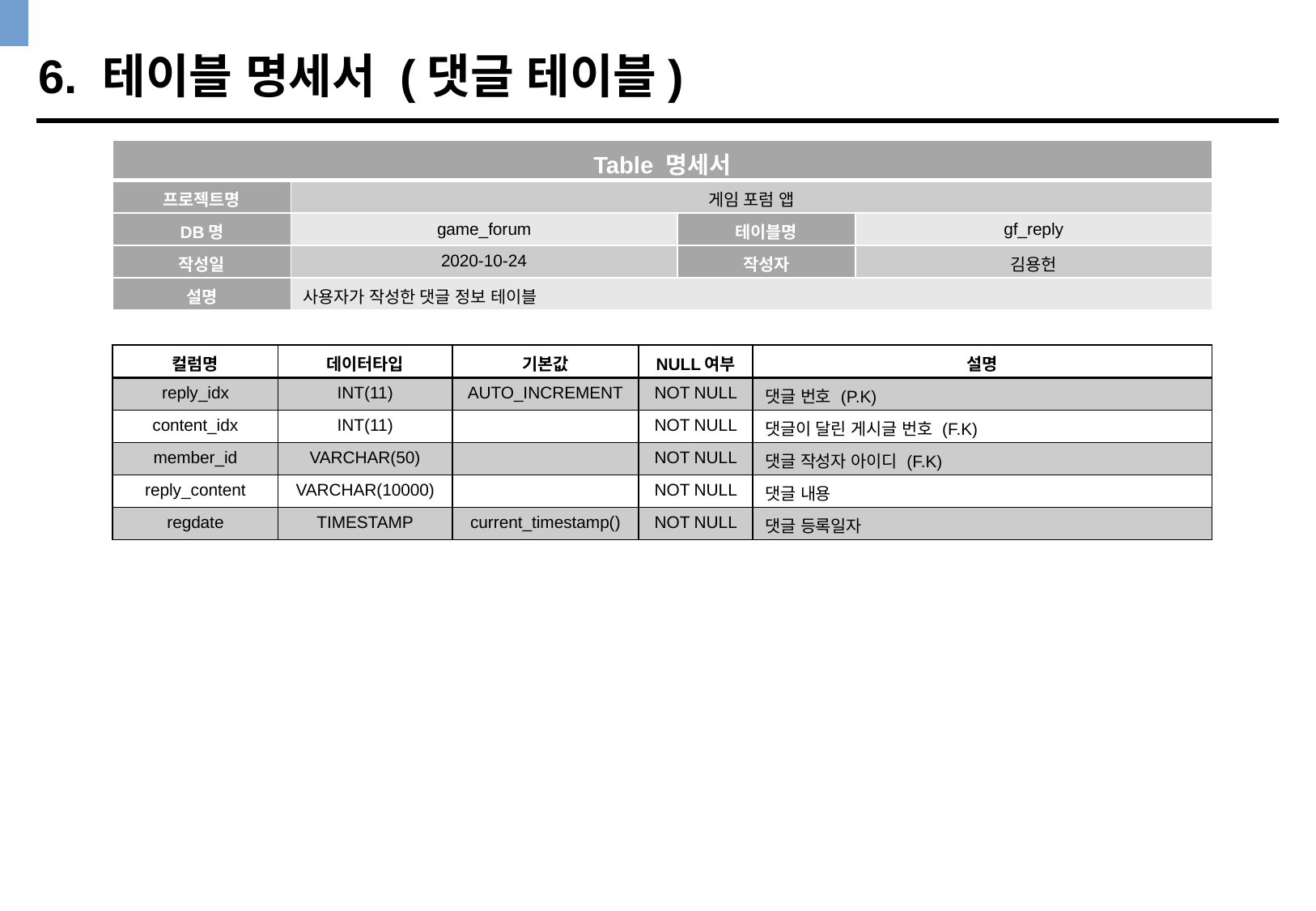

6. 테이블 명세서 (댓글 테이블)
| Table 명세서 |  |  |  |
| --- | --- | --- | --- |
| 프로젝트명 | 게임 포럼 앱 |  |  |
| DB명 | game\_forum | 테이블명 | gf\_reply |
| 작성일 | 2020-10-24 | 작성자 | 김용헌 |
| 설명 | 사용자가 작성한 댓글 정보 테이블 |  |  |
| 컬럼명 | 데이터타입 | 기본값 | NULL여부 | 설명 |
| --- | --- | --- | --- | --- |
| reply\_idx | INT(11) | AUTO\_INCREMENT | NOT NULL | 댓글 번호 (P.K) |
| content\_idx | INT(11) |  | NOT NULL | 댓글이 달린 게시글 번호 (F.K) |
| member\_id | VARCHAR(50) |  | NOT NULL | 댓글 작성자 아이디 (F.K) |
| reply\_content | VARCHAR(10000) |  | NOT NULL | 댓글 내용 |
| regdate | TIMESTAMP | current\_timestamp() | NOT NULL | 댓글 등록일자 |